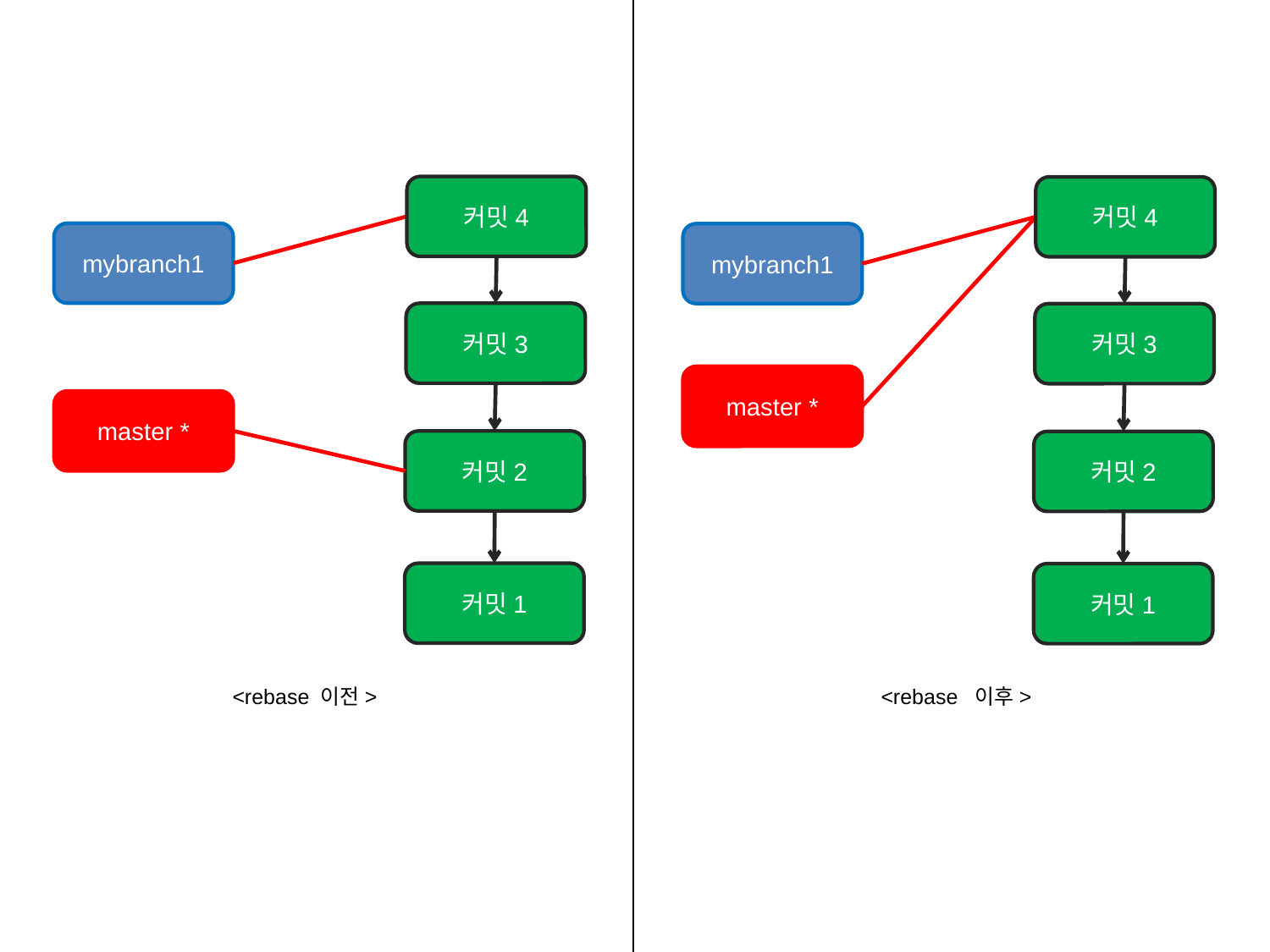

커밋4
커밋4
mybranch1
mybranch1
커밋3
커밋3
master *
master *
커밋2
커밋2
커밋1
커밋1
<rebase  이후>
<rebase 이전>